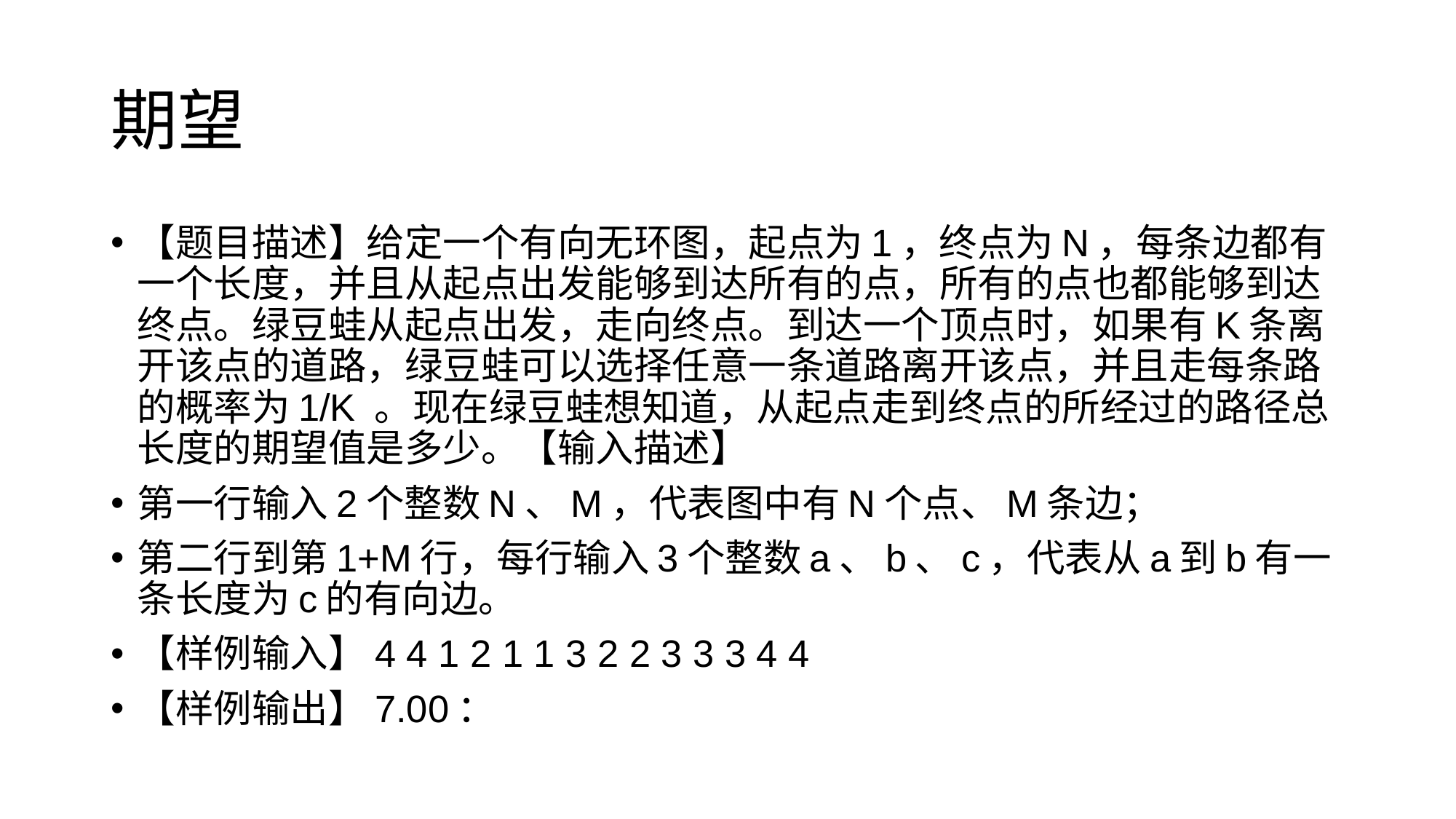

# 期望
【题目描述】给定一个有向无环图，起点为1，终点为N，每条边都有一个长度，并且从起点出发能够到达所有的点，所有的点也都能够到达终点。绿豆蛙从起点出发，走向终点。到达一个顶点时，如果有K条离开该点的道路，绿豆蛙可以选择任意一条道路离开该点，并且走每条路的概率为1/K 。现在绿豆蛙想知道，从起点走到终点的所经过的路径总长度的期望值是多少。【输入描述】
第一行输入2个整数N、M，代表图中有N个点、M条边；
第二行到第1+M行，每行输入3个整数a、b、c，代表从a到b有一条长度为c的有向边。
【样例输入】4 4 1 2 1 1 3 2 2 3 3 3 4 4
【样例输出】7.00：